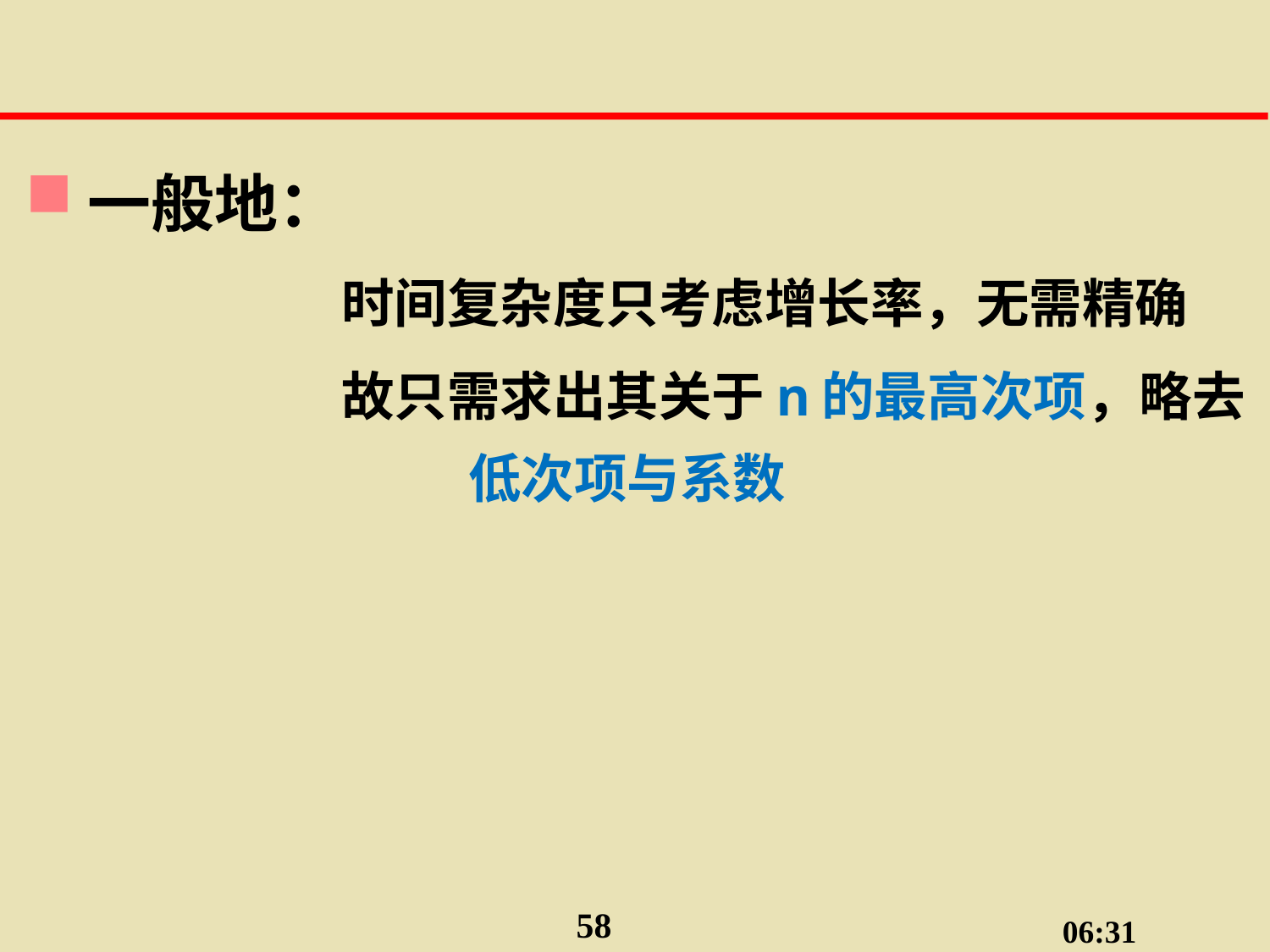

#

一般地：
			时间复杂度只考虑增长率，无需精确
			故只需求出其关于n的最高次项，略去 			低次项与系数